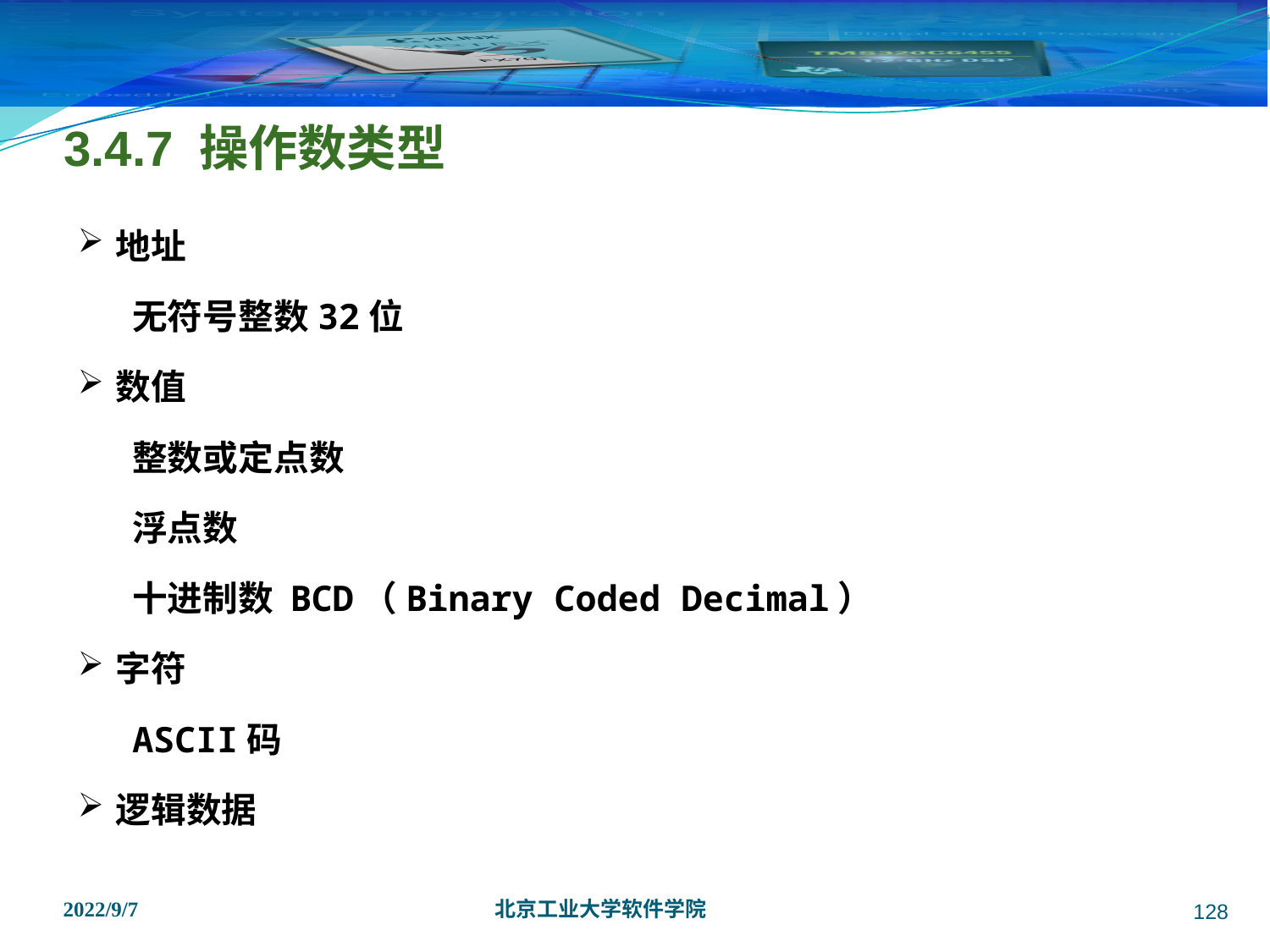

# 3.4.7 操作数类型
地址
无符号整数32位
数值
整数或定点数
浮点数
十进制数 BCD（Binary Coded Decimal）
字符
ASCII码
逻辑数据